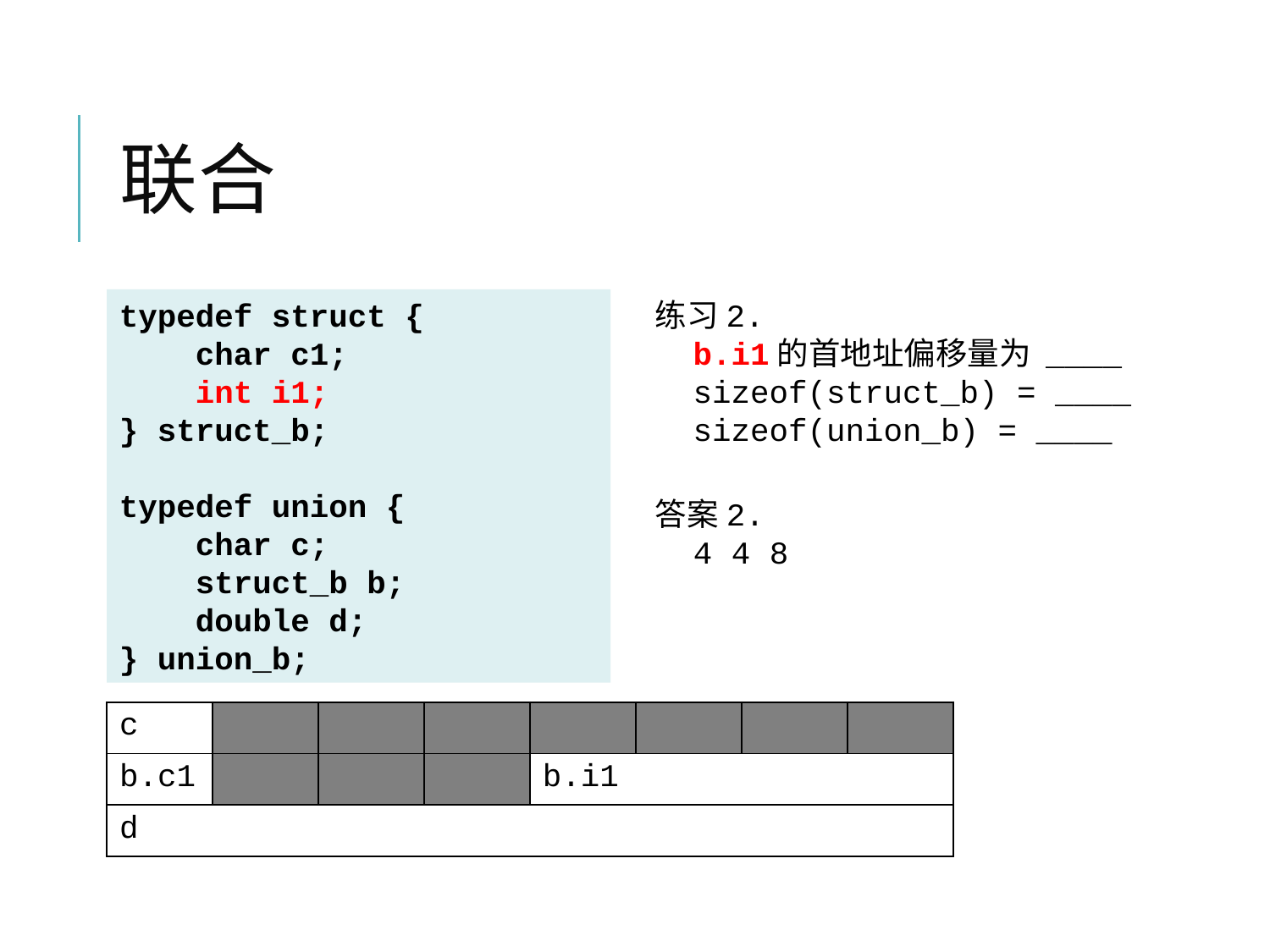

# 联合
typedef struct {
    char c1;
    int i1;
} struct_b;

typedef union {
    char c;
    struct_b b;
    double d;
} union_b;
练习2.
  b.i1的首地址偏移量为 ____
  sizeof(struct_b) = ____
  sizeof(union_b) = ____
答案2.
  4 4 8
| c |  |  |  |  |  |  |  |
| --- | --- | --- | --- | --- | --- | --- | --- |
| b.c1 |  |  |  | b.i1 |  |  |  |
| d |  |  |  |  |  |  |  |